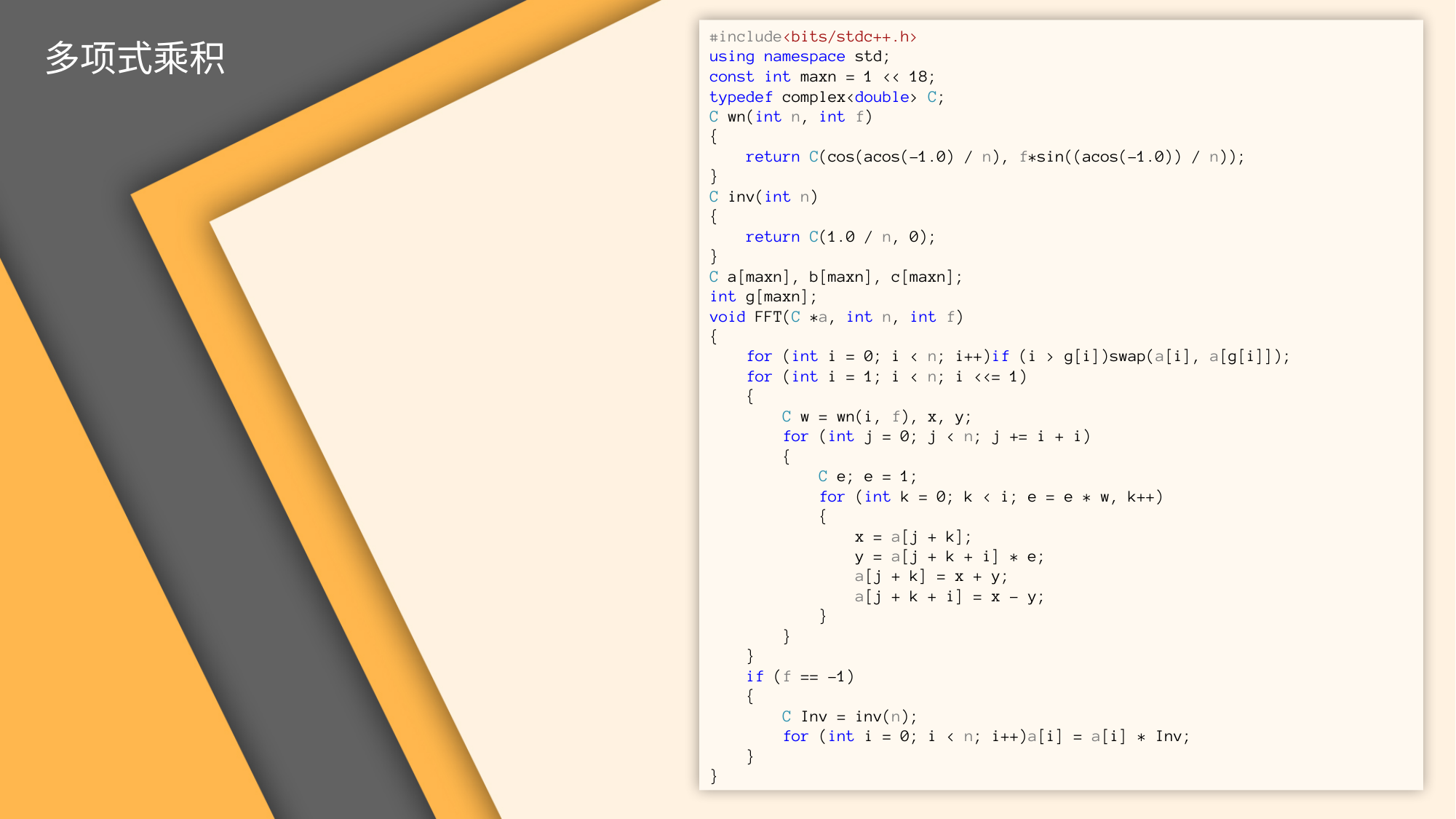

#include<bits/stdc++.h>
using namespace std;
const int maxn = 1 << 18;
typedef complex<double> C;
C wn(int n, int f)
{
    return C(cos(acos(-1.0) / n), f*sin((acos(-1.0)) / n));
}
C inv(int n)
{
    return C(1.0 / n, 0);
}
C a[maxn], b[maxn], c[maxn];
int g[maxn];
void FFT(C *a, int n, int f)
{
    for (int i = 0; i < n; i++)if (i > g[i])swap(a[i], a[g[i]]);
    for (int i = 1; i < n; i <<= 1)
    {
        C w = wn(i, f), x, y;
        for (int j = 0; j < n; j += i + i)
        {
            C e; e = 1;
            for (int k = 0; k < i; e = e * w, k++)
            {
                x = a[j + k];
                y = a[j + k + i] * e;
                a[j + k] = x + y;
                a[j + k + i] = x - y;
            }
        }
    }
    if (f == -1)
    {
        C Inv = inv(n);
        for (int i = 0; i < n; i++)a[i] = a[i] * Inv;
    }
}
多项式乘积